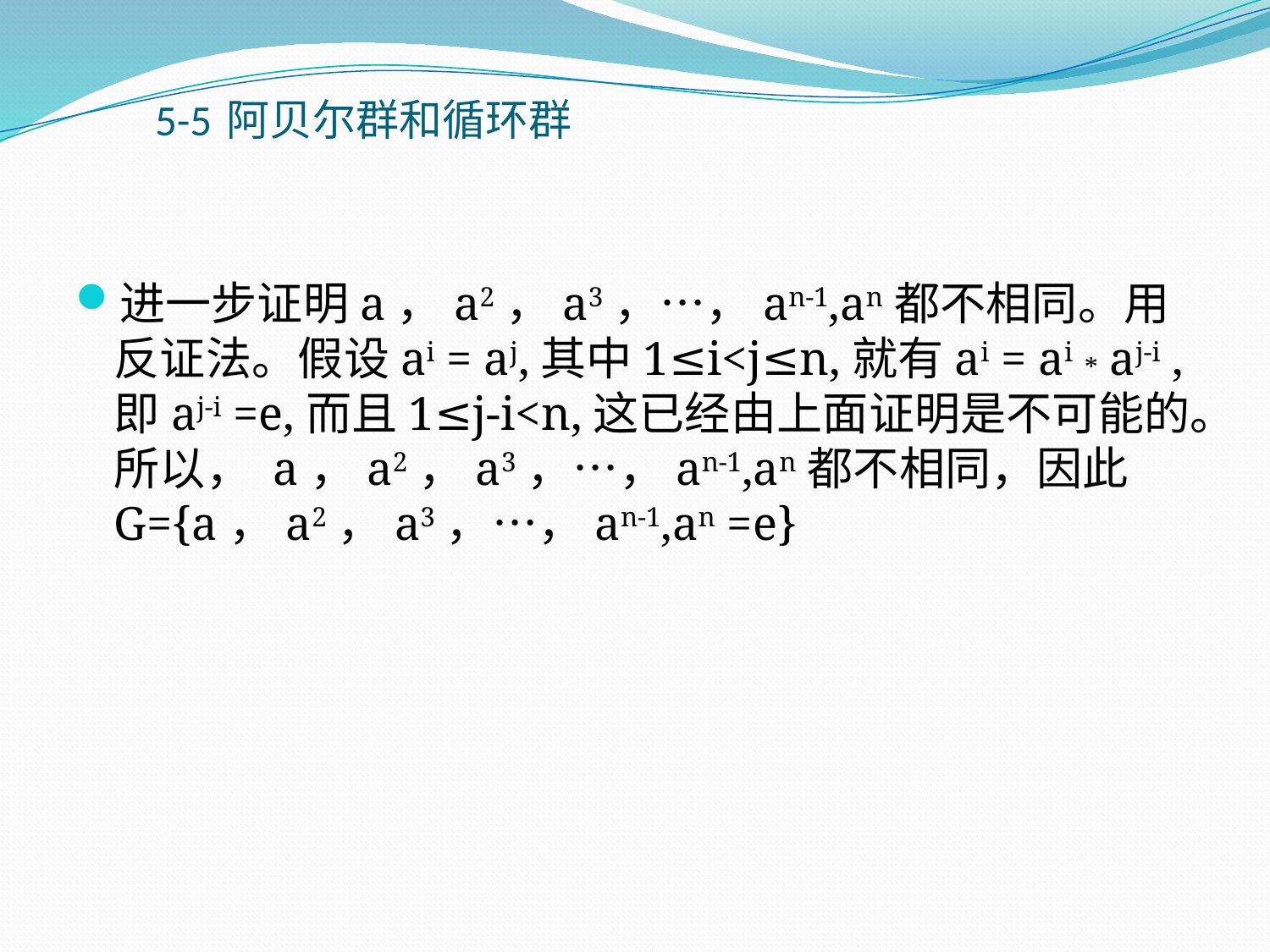

# 5-5 阿贝尔群和循环群
进一步证明a，a2，a3，…，an-1,an都不相同。用反证法。假设ai = aj,其中1≤i<j≤n,就有ai = ai * aj-i , 即aj-i =e,而且1≤j-i<n,这已经由上面证明是不可能的。所以， a，a2，a3，…，an-1,an都不相同，因此
G={a，a2，a3，…，an-1,an =e}